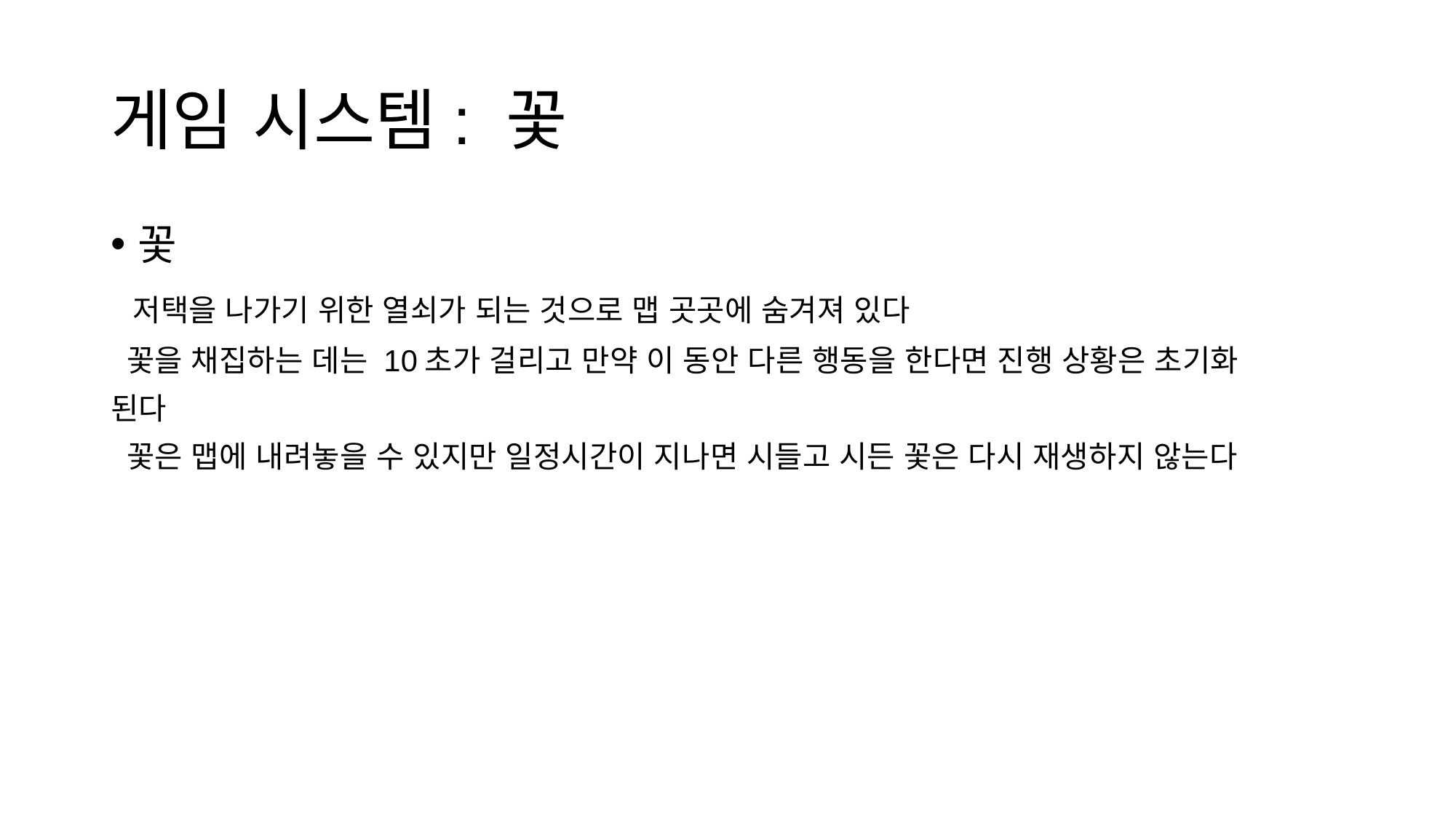

# 게임 시스템: 꽃
꽃
 저택을 나가기 위한 열쇠가 되는 것으로 맵 곳곳에 숨겨져 있다
 꽃을 채집하는 데는 10초가 걸리고 만약 이 동안 다른 행동을 한다면 진행 상황은 초기화
된다
 꽃은 맵에 내려놓을 수 있지만 일정시간이 지나면 시들고 시든 꽃은 다시 재생하지 않는다